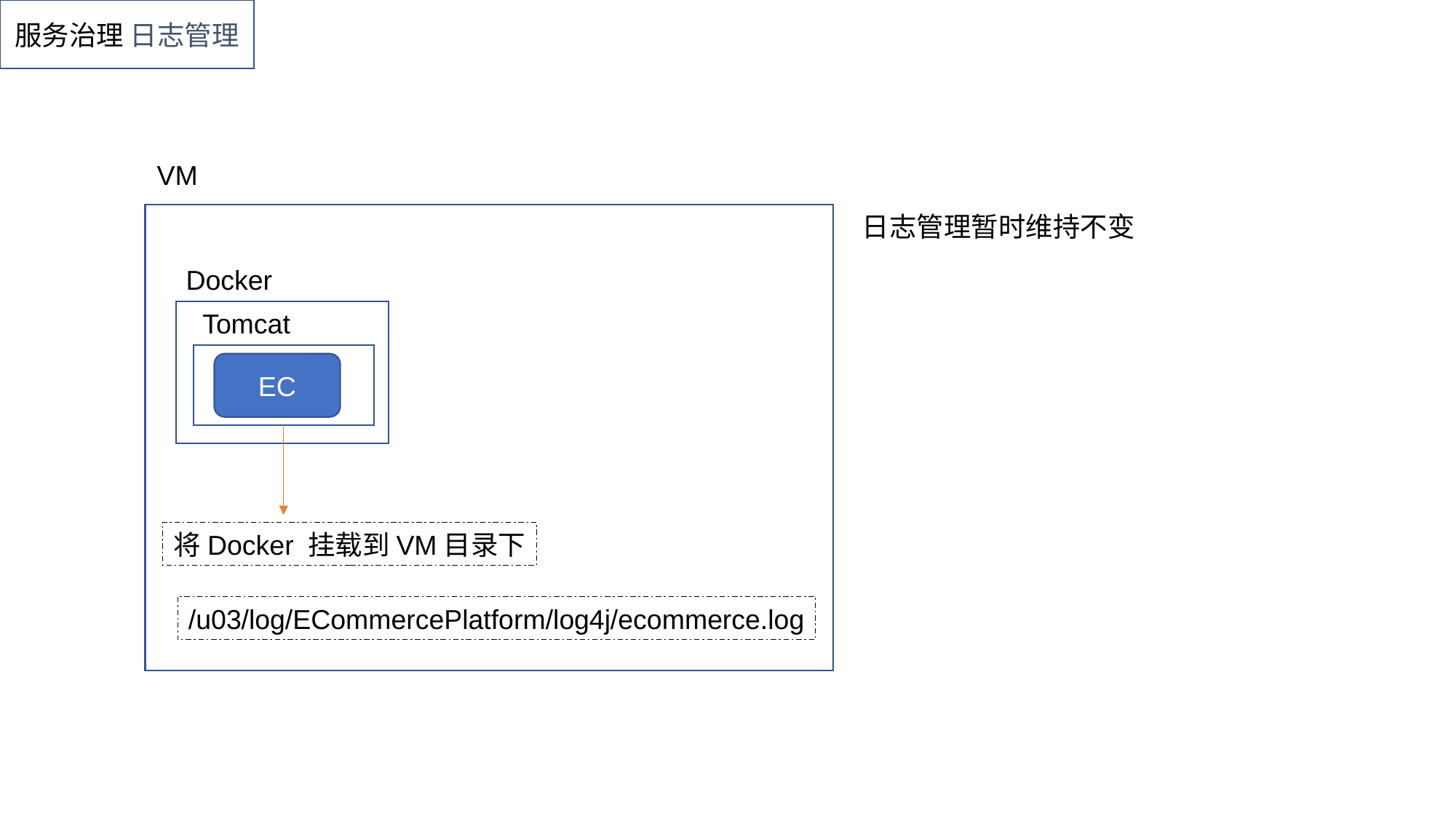

服务治理 日志管理
VM

日志管理暂时维持不变
Docker

Tomcat

EC
将Docker 挂载到VM目录下
/u03/log/ECommercePlatform/log4j/ecommerce.log